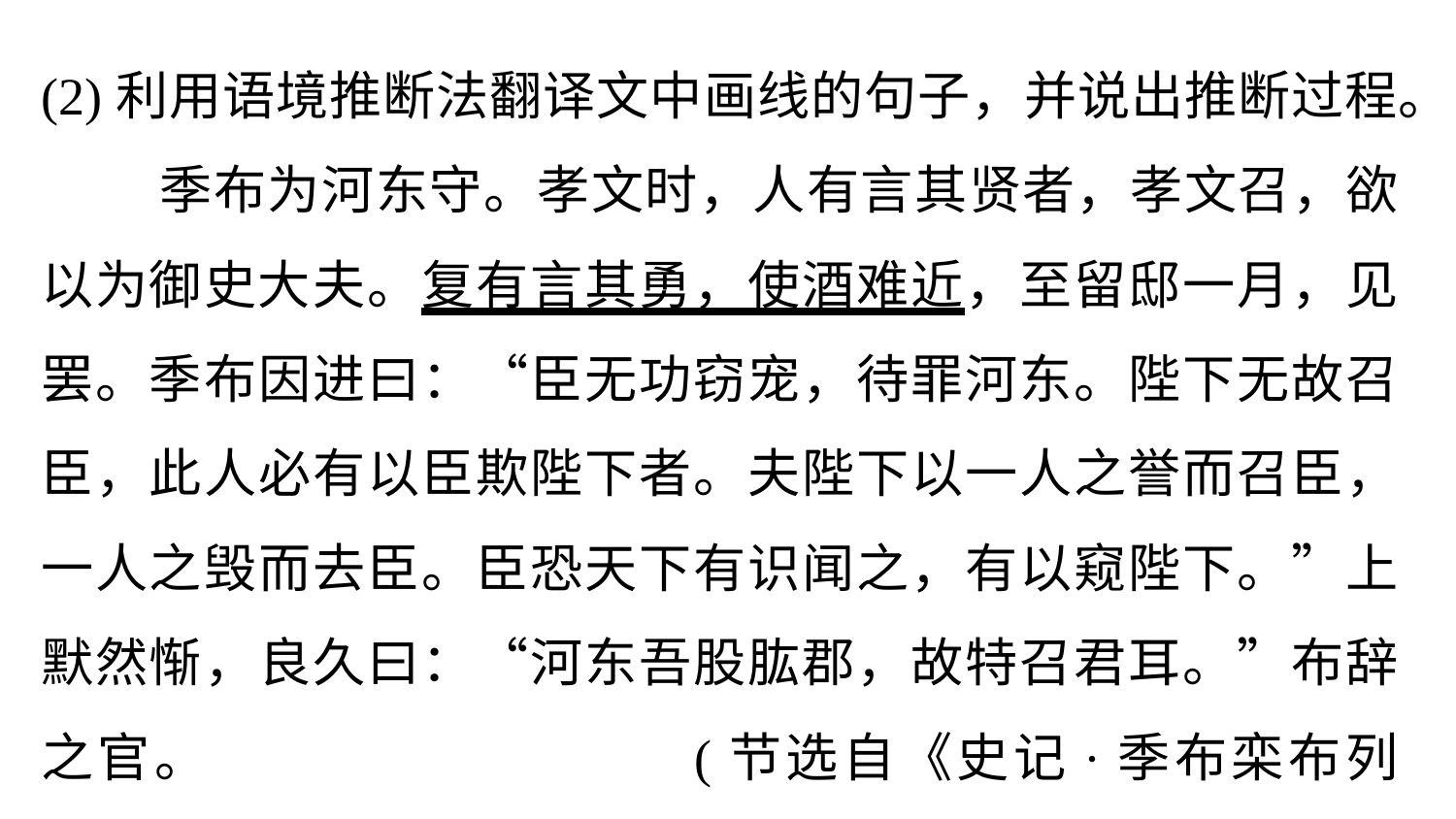

(2)利用语境推断法翻译文中画线的句子，并说出推断过程。
        季布为河东守。孝文时，人有言其贤者，孝文召，欲以为御史大夫。复有言其勇，使酒难近，至留邸一月，见罢。季布因进曰：“臣无功窃宠，待罪河东。陛下无故召臣，此人必有以臣欺陛下者。夫陛下以一人之誉而召臣，一人之毁而去臣。臣恐天下有识闻之，有以窥陛下。”上默然惭，良久曰：“河东吾股肱郡，故特召君耳。”布辞之官。			  (节选自《史记·季布栾布列传》)